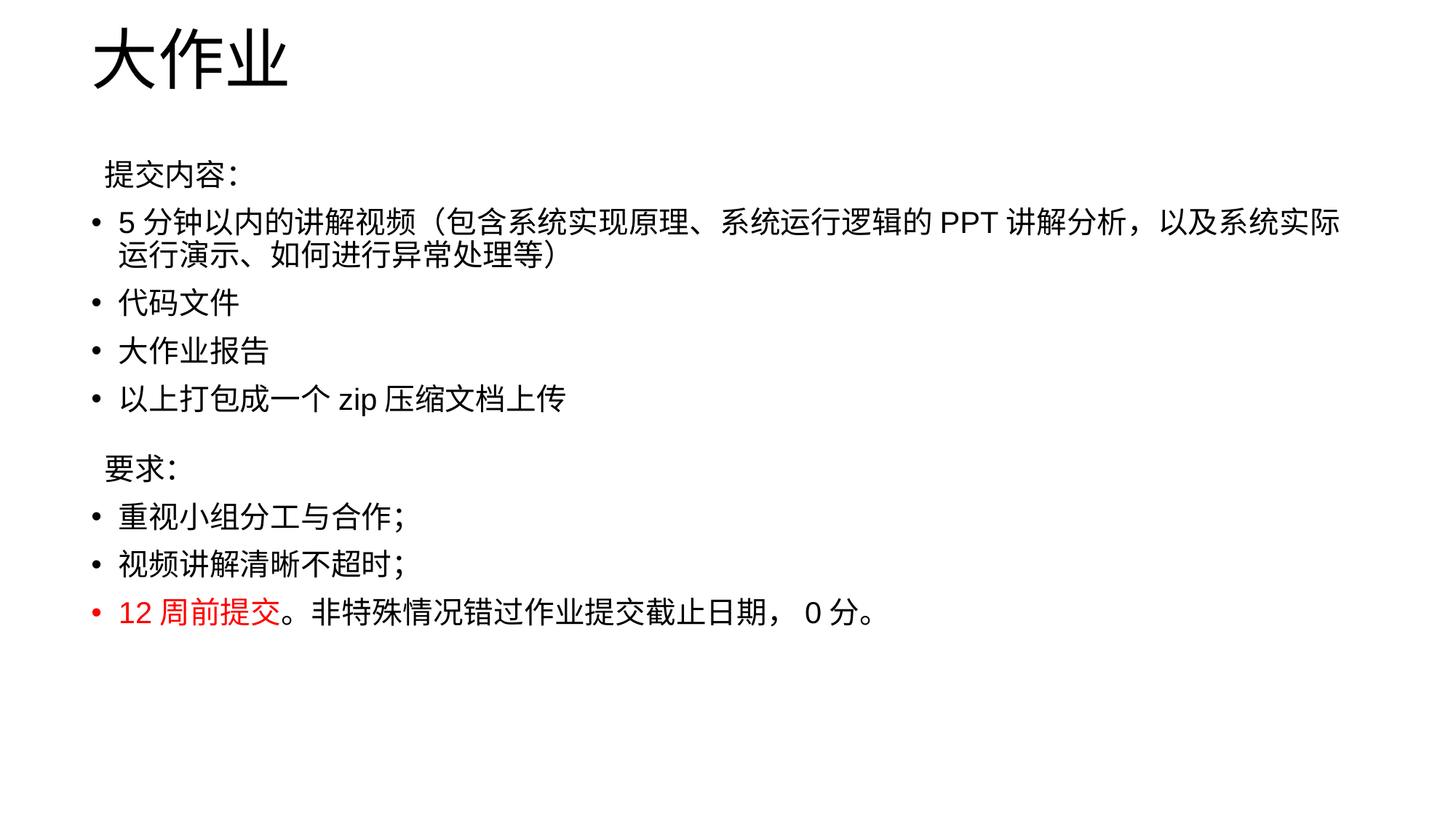

# 大作业
提交内容：
5分钟以内的讲解视频（包含系统实现原理、系统运行逻辑的PPT讲解分析，以及系统实际运行演示、如何进行异常处理等）
代码文件
大作业报告
以上打包成一个zip压缩文档上传
要求：
重视小组分工与合作；
视频讲解清晰不超时；
12周前提交。非特殊情况错过作业提交截止日期，0分。